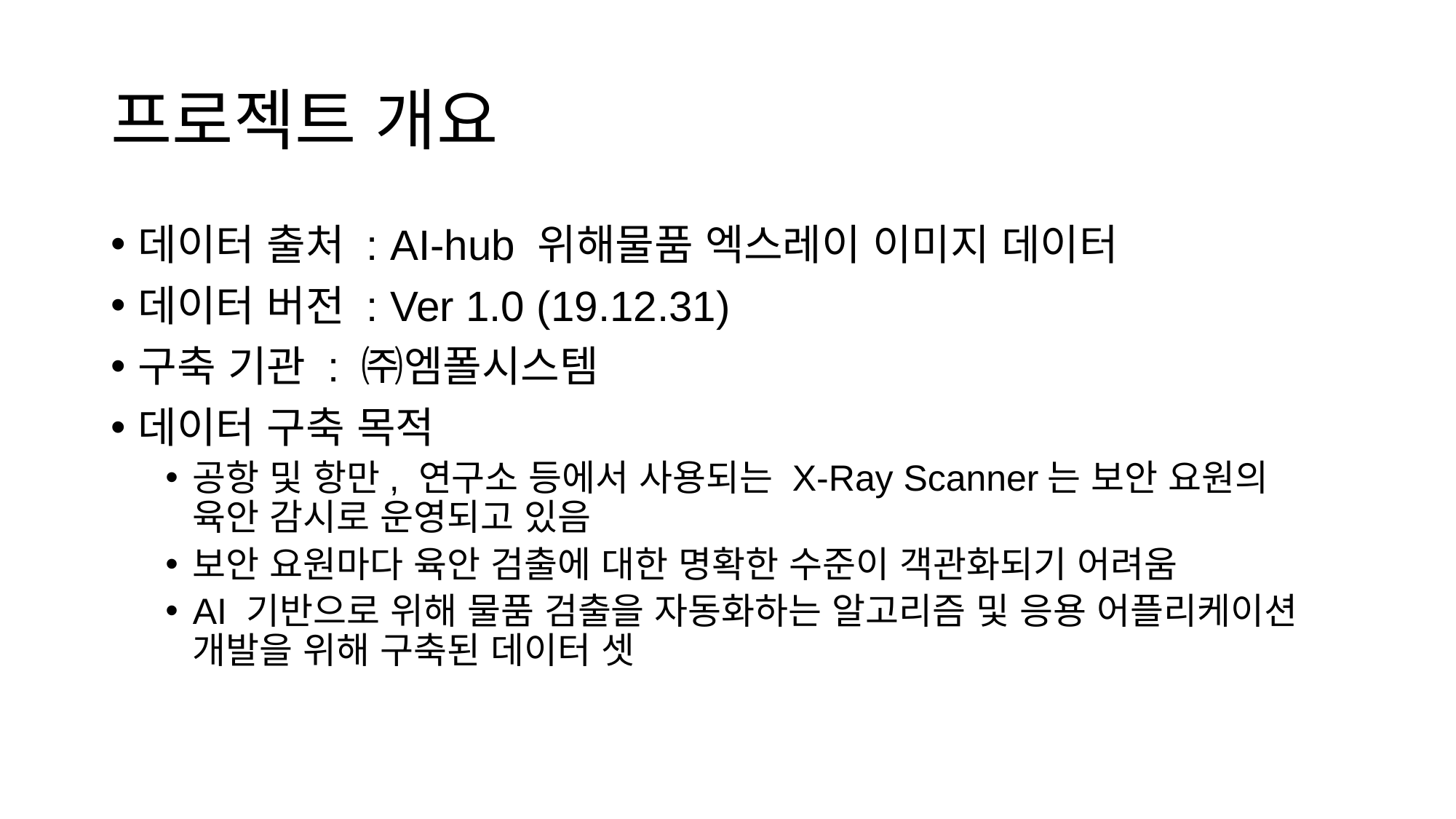

# 프로젝트 개요
데이터 출처 : AI-hub 위해물품 엑스레이 이미지 데이터
데이터 버전 : Ver 1.0 (19.12.31)
구축 기관 : ㈜엠폴시스템
데이터 구축 목적
공항 및 항만, 연구소 등에서 사용되는 X-Ray Scanner는 보안 요원의 육안 감시로 운영되고 있음
보안 요원마다 육안 검출에 대한 명확한 수준이 객관화되기 어려움
AI 기반으로 위해 물품 검출을 자동화하는 알고리즘 및 응용 어플리케이션 개발을 위해 구축된 데이터 셋